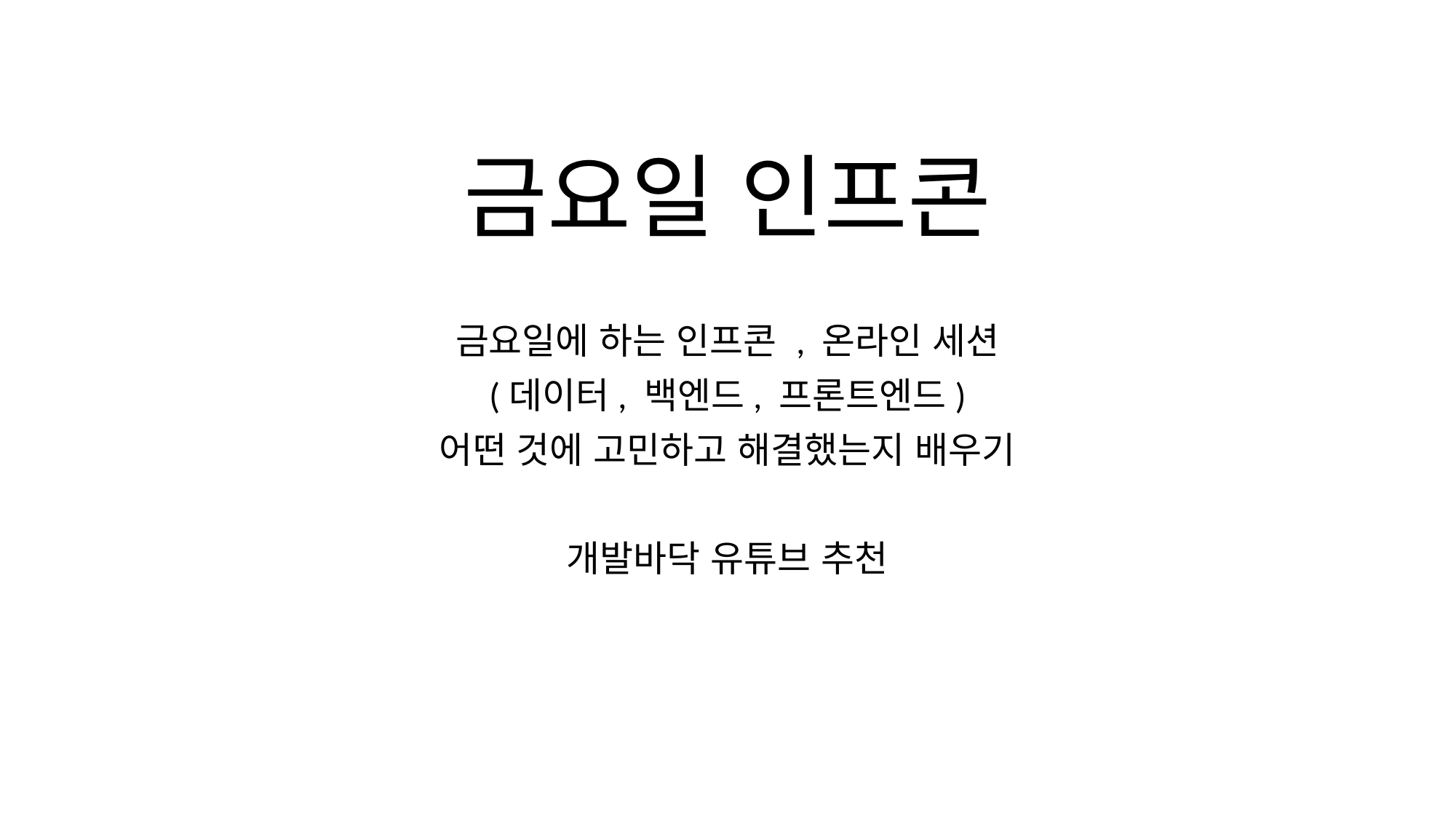

# 금요일 인프콘
금요일에 하는 인프콘 , 온라인 세션
(데이터, 백엔드, 프론트엔드)
어떤 것에 고민하고 해결했는지 배우기

개발바닥 유튜브 추천